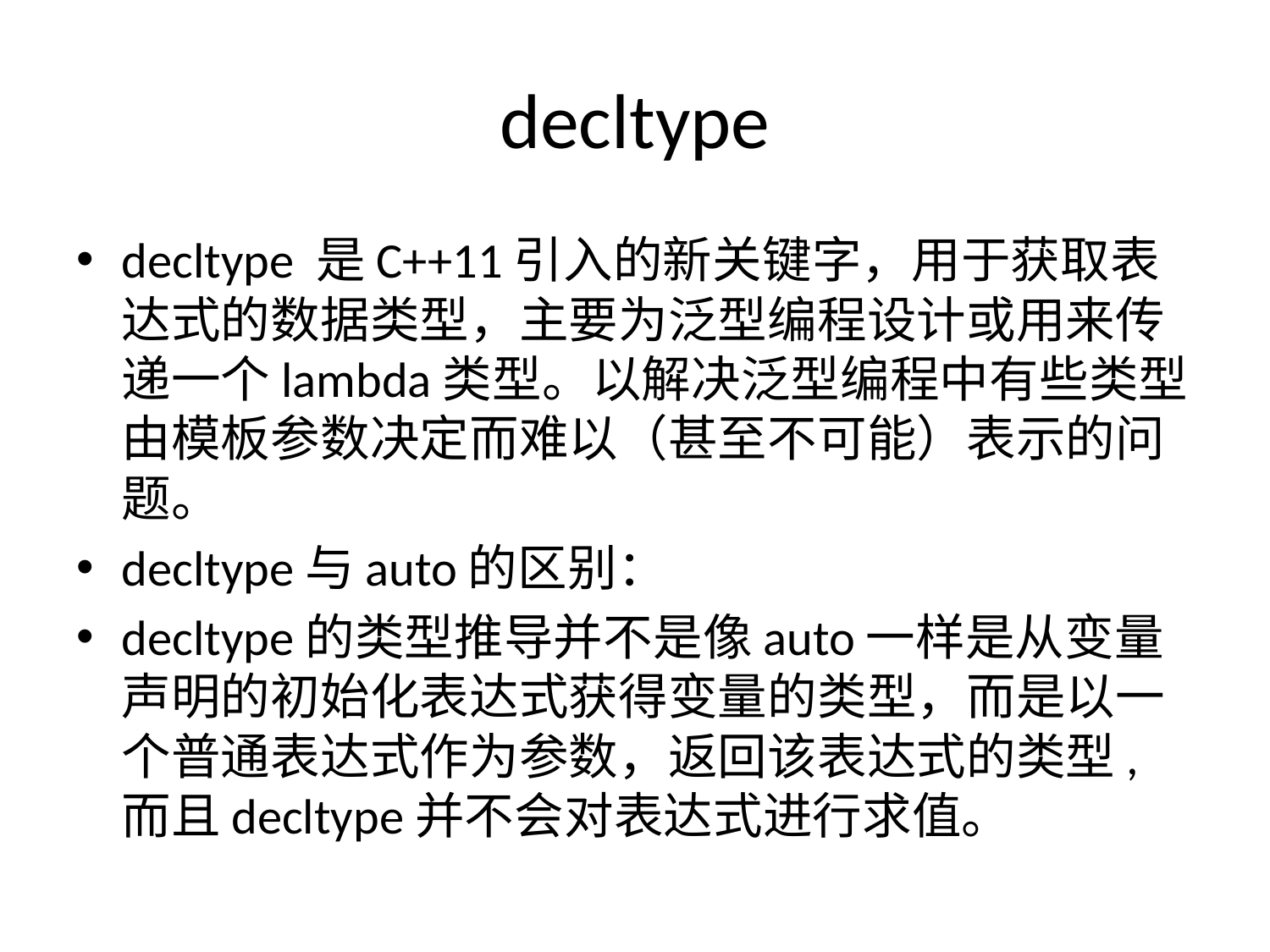

# decltype
decltype 是C++11引入的新关键字，用于获取表达式的数据类型，主要为泛型编程设计或用来传递一个lambda类型。以解决泛型编程中有些类型由模板参数决定而难以（甚至不可能）表示的问题。
decltype与auto的区别：
decltype的类型推导并不是像auto一样是从变量声明的初始化表达式获得变量的类型，而是以一个普通表达式作为参数，返回该表达式的类型, 而且decltype并不会对表达式进行求值。